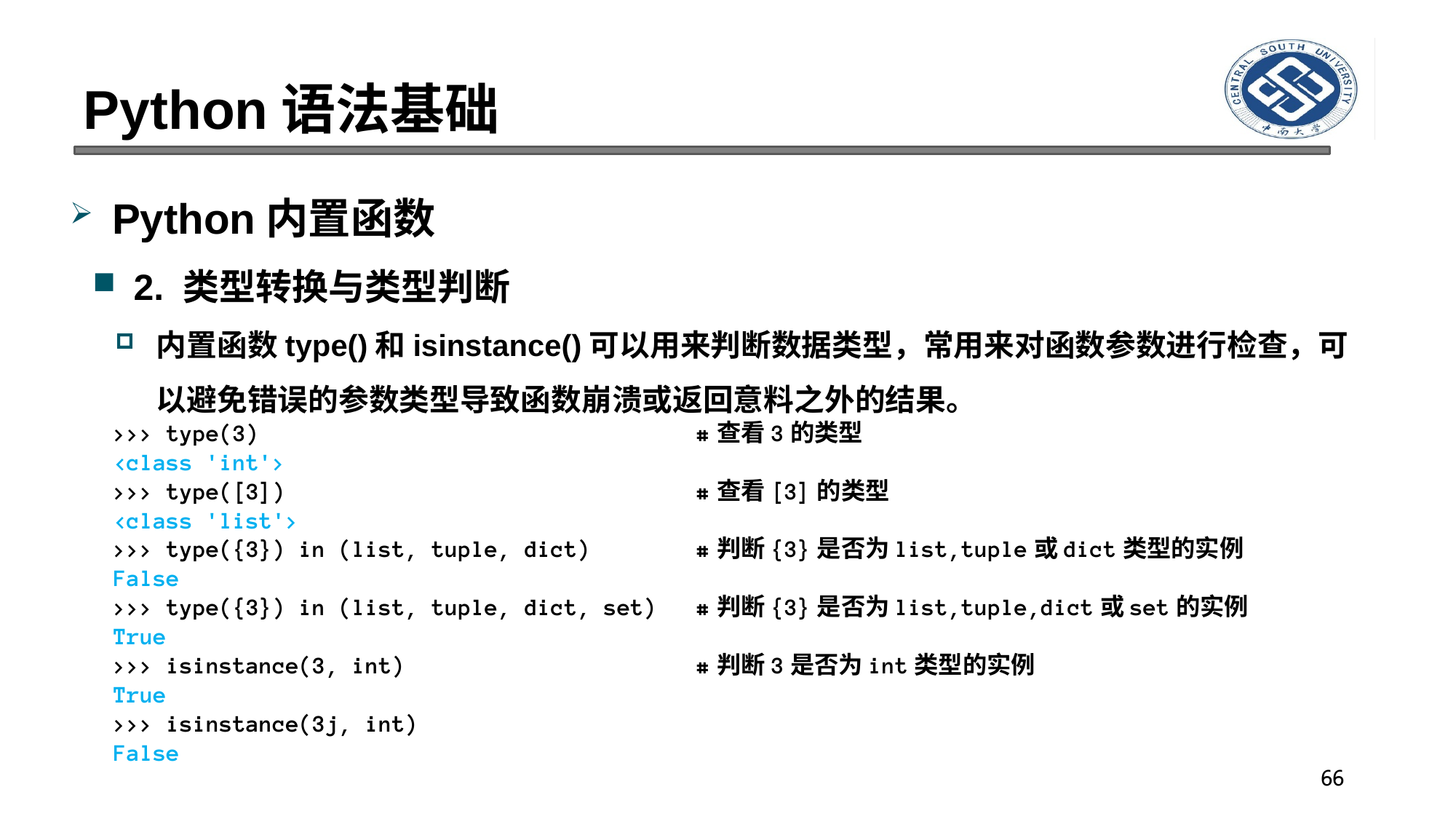

# Python语法基础
Python内置函数
2. 类型转换与类型判断
内置函数type()和isinstance()可以用来判断数据类型，常用来对函数参数进行检查，可以避免错误的参数类型导致函数崩溃或返回意料之外的结果。
>>> type(3)                                 #查看3的类型
<class 'int'>
>>> type([3])                               #查看[3]的类型
<class 'list'>
>>> type({3}) in (list, tuple, dict)        #判断{3}是否为list,tuple或dict类型的实例
False
>>> type({3}) in (list, tuple, dict, set)   #判断{3}是否为list,tuple,dict或set的实例
True
>>> isinstance(3, int)                      #判断3是否为int类型的实例
True
>>> isinstance(3j, int)
False
66